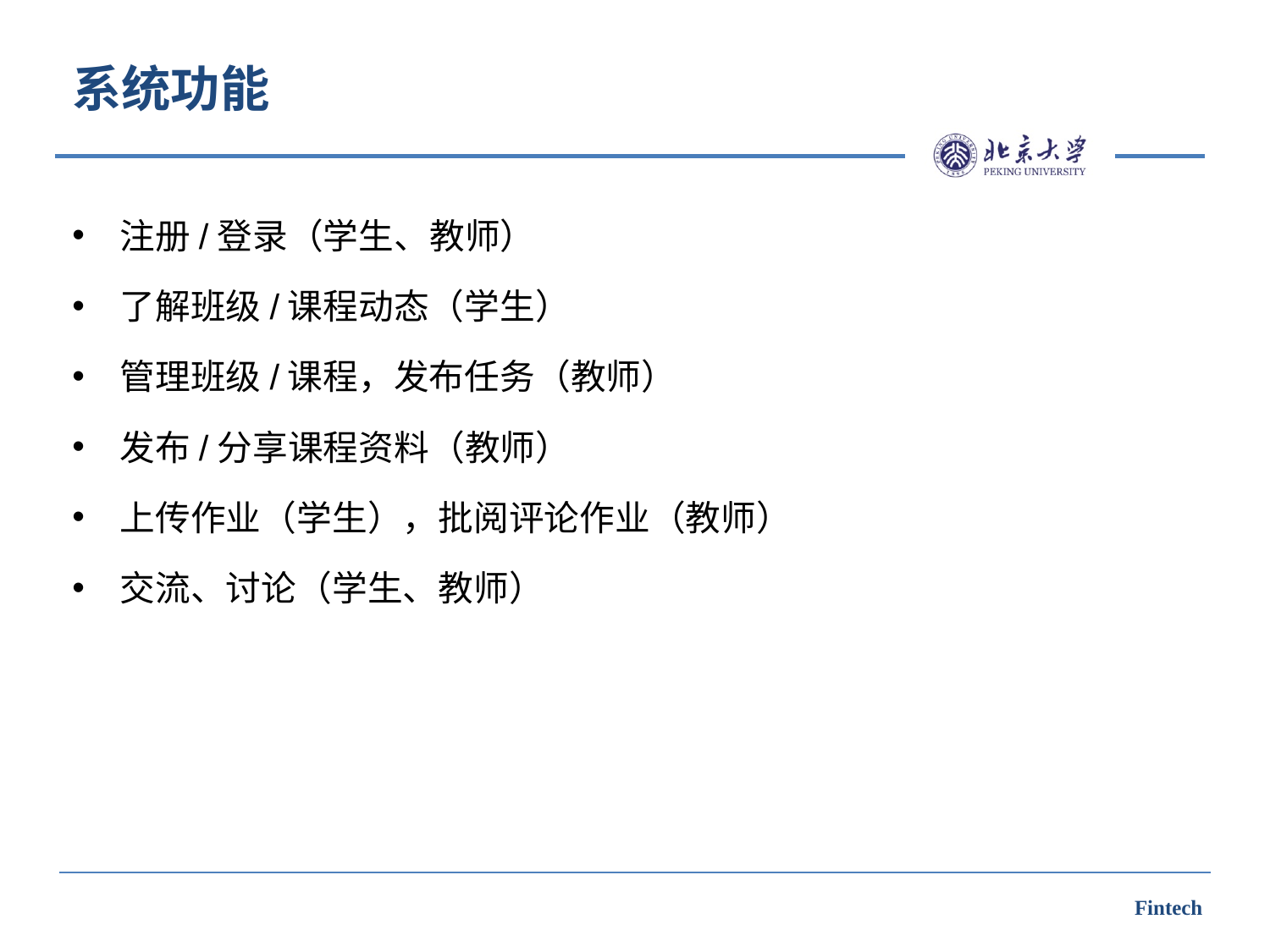

# 系统功能
注册/登录（学生、教师）
了解班级/课程动态（学生）
管理班级/课程，发布任务（教师）
发布/分享课程资料（教师）
上传作业（学生），批阅评论作业（教师）
交流、讨论（学生、教师）